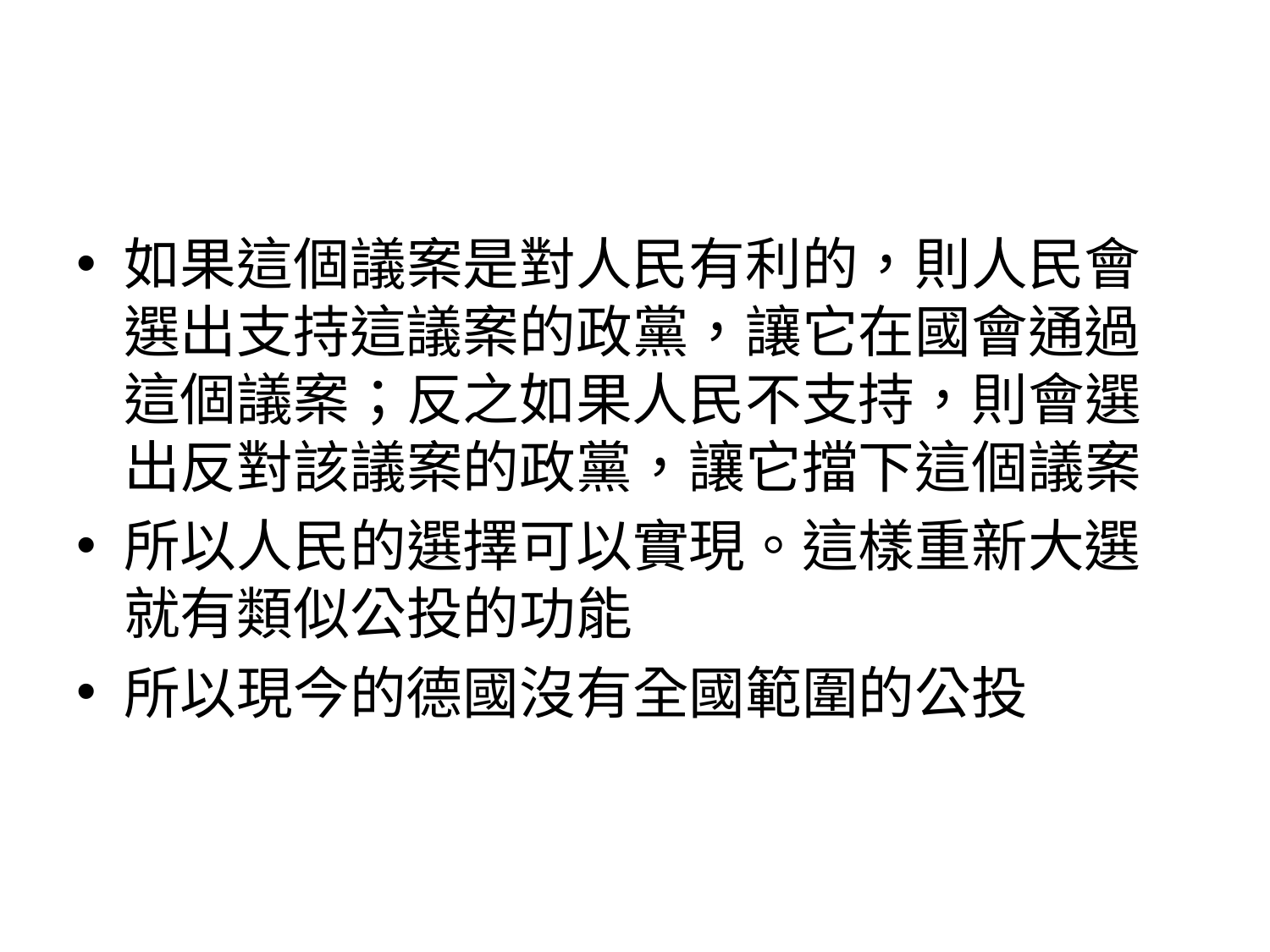

#
如果這個議案是對人民有利的，則人民會選出支持這議案的政黨，讓它在國會通過這個議案；反之如果人民不支持，則會選出反對該議案的政黨，讓它擋下這個議案
所以人民的選擇可以實現。這樣重新大選就有類似公投的功能
所以現今的德國沒有全國範圍的公投